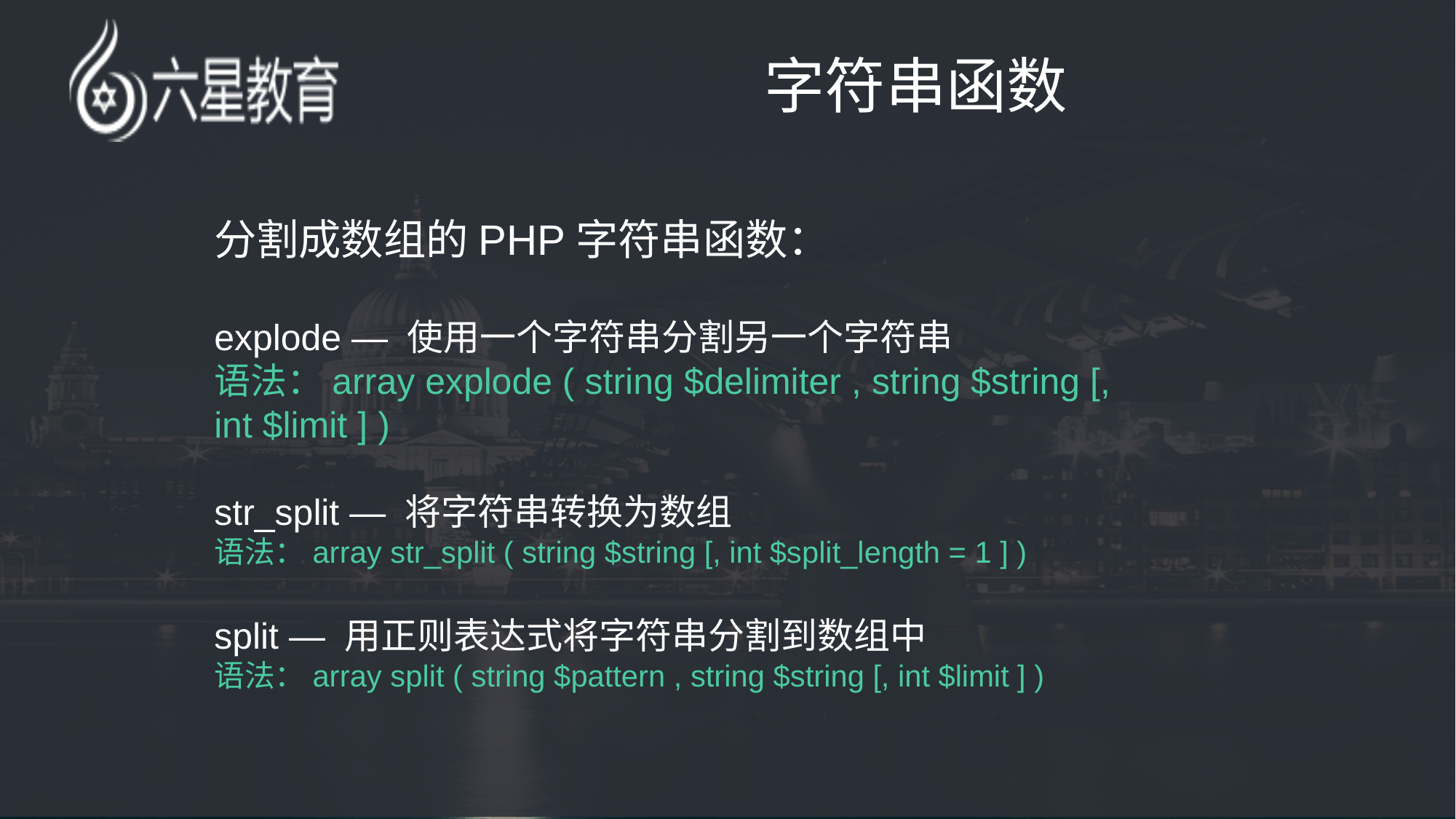

字符串函数
分割成数组的PHP字符串函数：

explode — 使用一个字符串分割另一个字符串
语法：array explode ( string $delimiter , string $string [, int $limit ] )

str_split — 将字符串转换为数组
语法：array str_split ( string $string [, int $split_length = 1 ] )

split — 用正则表达式将字符串分割到数组中
语法：array split ( string $pattern , string $string [, int $limit ] )